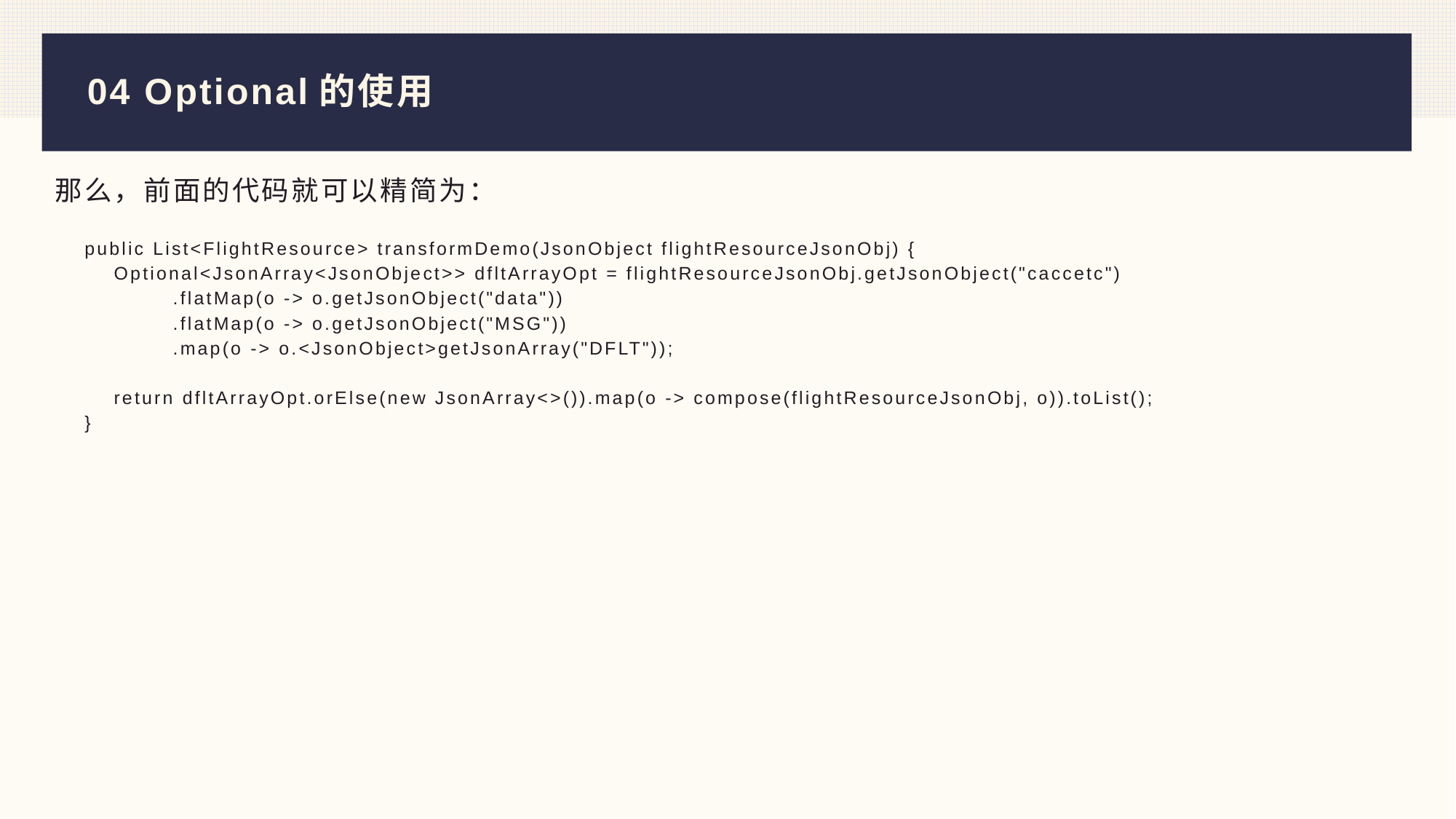

# 04 Optional的使用
那么，前面的代码就可以精简为：
    public List<FlightResource> transformDemo(JsonObject flightResourceJsonObj) {
        Optional<JsonArray<JsonObject>> dfltArrayOpt = flightResourceJsonObj.getJsonObject("caccetc")
                .flatMap(o -> o.getJsonObject("data"))
                .flatMap(o -> o.getJsonObject("MSG"))
                .map(o -> o.<JsonObject>getJsonArray("DFLT"));

        return dfltArrayOpt.orElse(new JsonArray<>()).map(o -> compose(flightResourceJsonObj, o)).toList();
    }